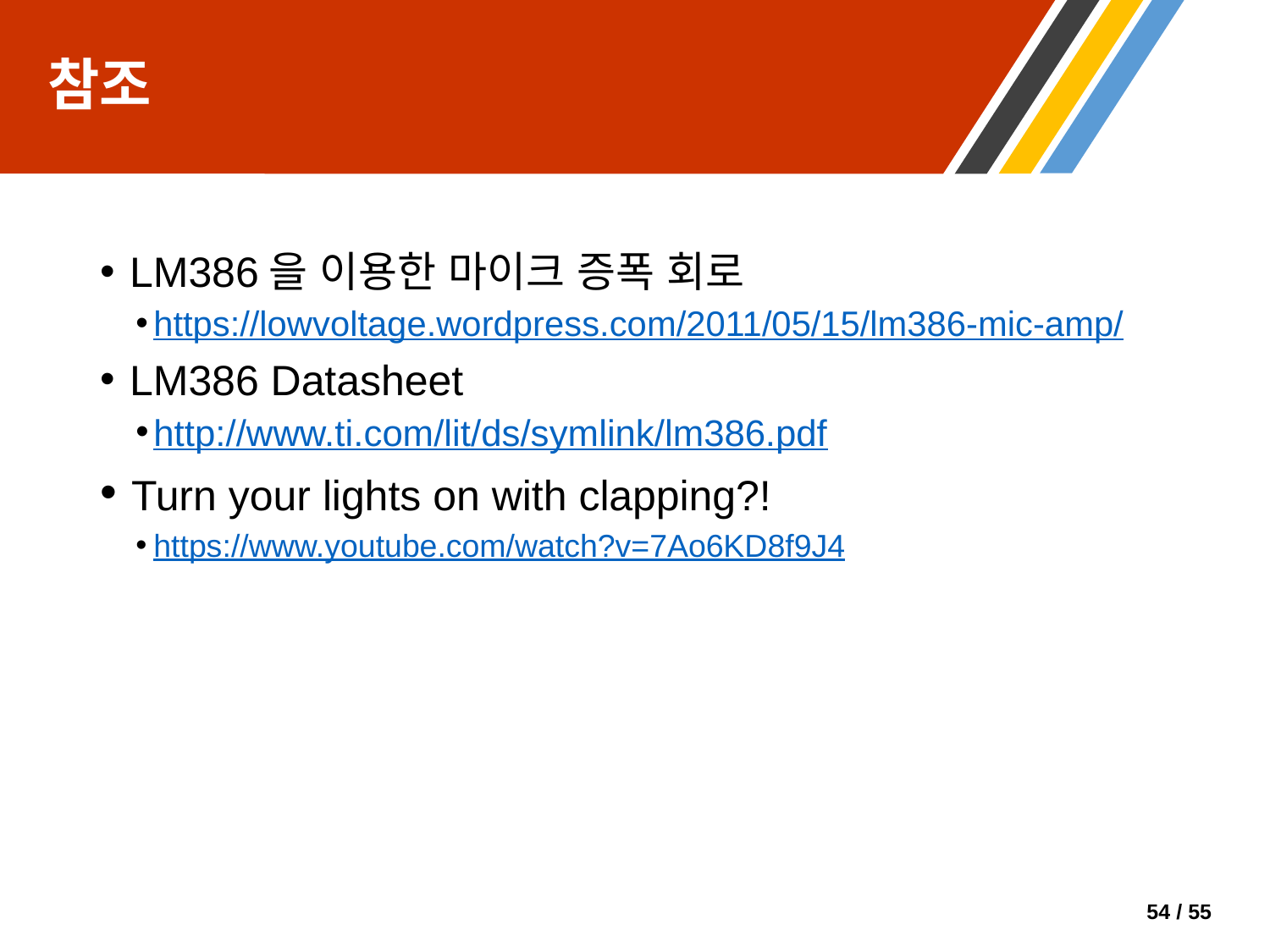

# 참조
 LM386을 이용한 마이크 증폭 회로
https://lowvoltage.wordpress.com/2011/05/15/lm386-mic-amp/
 LM386 Datasheet
http://www.ti.com/lit/ds/symlink/lm386.pdf
 Turn your lights on with clapping?!
https://www.youtube.com/watch?v=7Ao6KD8f9J4